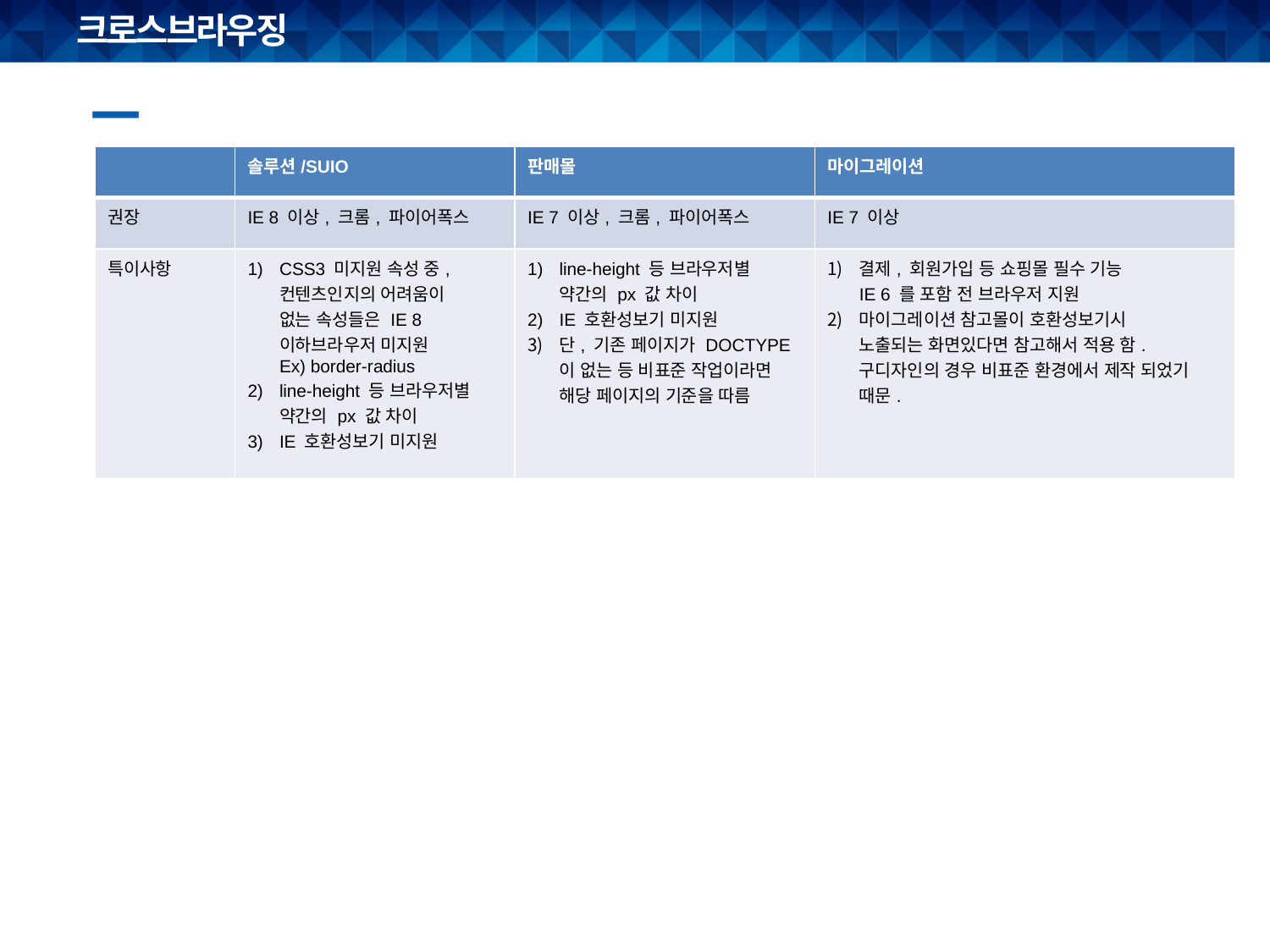

# 크로스브라우징
|  | 솔루션/SUIO | 판매몰 | 마이그레이션 |
| --- | --- | --- | --- |
| 권장 | IE 8 이상, 크롬, 파이어폭스 | IE 7 이상, 크롬, 파이어폭스 | IE 7 이상 |
| 특이사항 | CSS3 미지원 속성 중, 컨텐츠인지의 어려움이 없는 속성들은 IE 8 이하브라우저 미지원 Ex) border-radius line-height 등 브라우저별 약간의 px 값 차이 IE 호환성보기 미지원 | line-height 등 브라우저별 약간의 px 값 차이 IE 호환성보기 미지원 단, 기존 페이지가 DOCTYPE이 없는 등 비표준 작업이라면 해당 페이지의 기준을 따름 | 결제, 회원가입 등 쇼핑몰 필수 기능 IE 6 를 포함 전 브라우저 지원 마이그레이션 참고몰이 호환성보기시 노출되는 화면있다면 참고해서 적용 함. 구디자인의 경우 비표준 환경에서 제작 되었기 때문. |